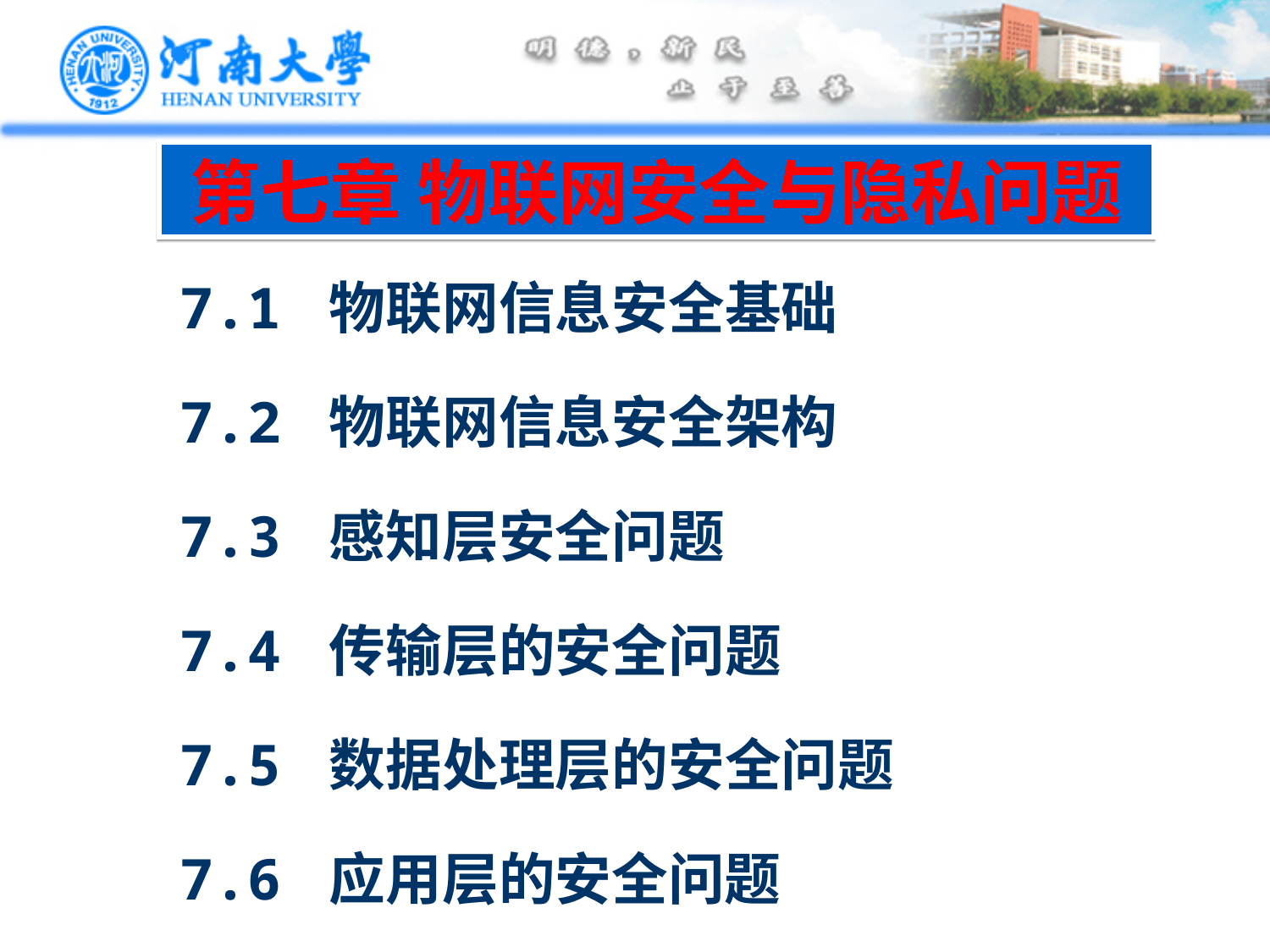

第七章 物联网安全与隐私问题
7.1 物联网信息安全基础
7.2 物联网信息安全架构
7.3 感知层安全问题
7.4 传输层的安全问题
7.5 数据处理层的安全问题
7.6 应用层的安全问题